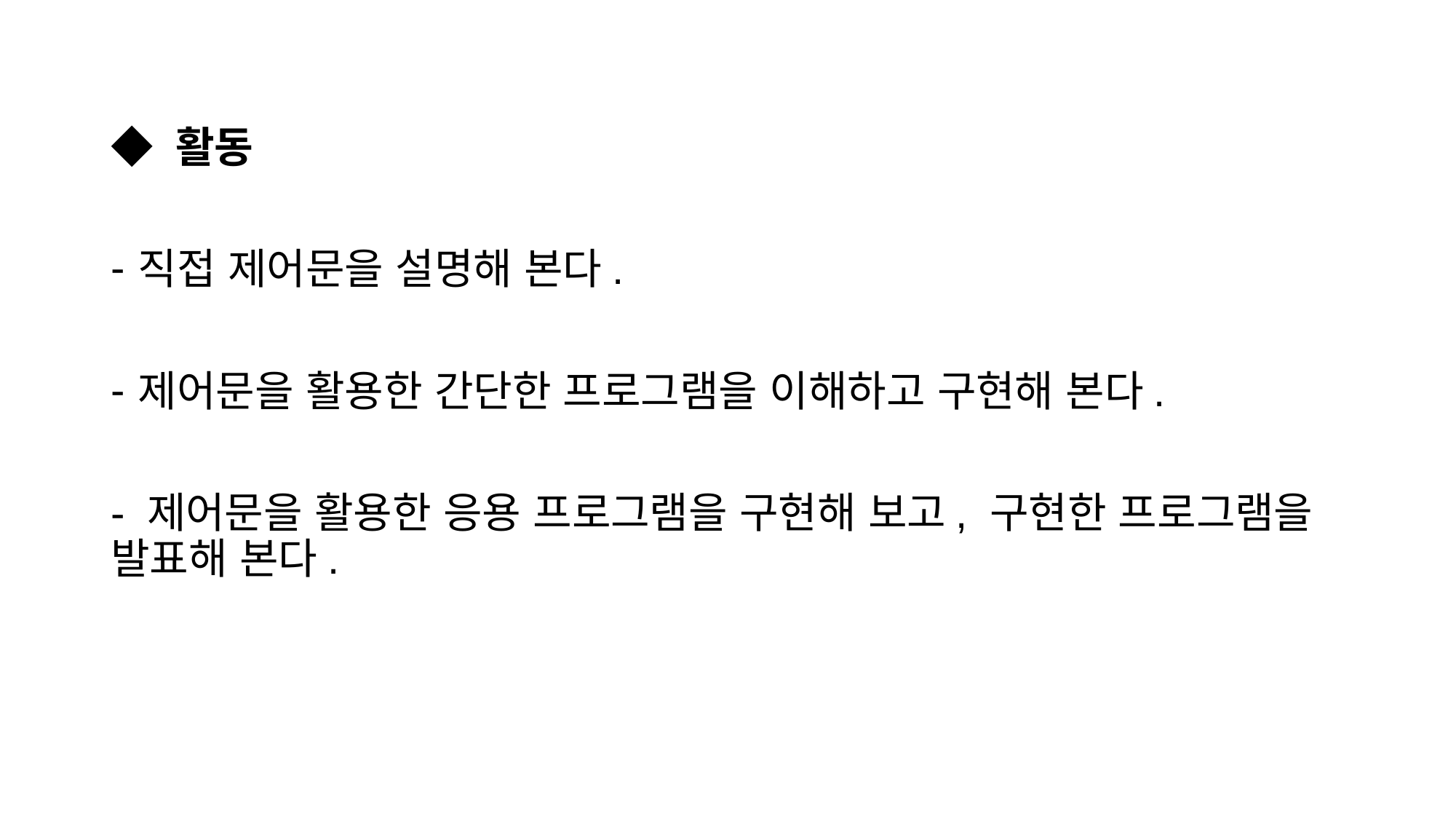

◆ 활동

직접 제어문을 설명해 본다.

제어문을 활용한 간단한 프로그램을 이해하고 구현해 본다.

- 제어문을 활용한 응용 프로그램을 구현해 보고, 구현한 프로그램을 발표해 본다.